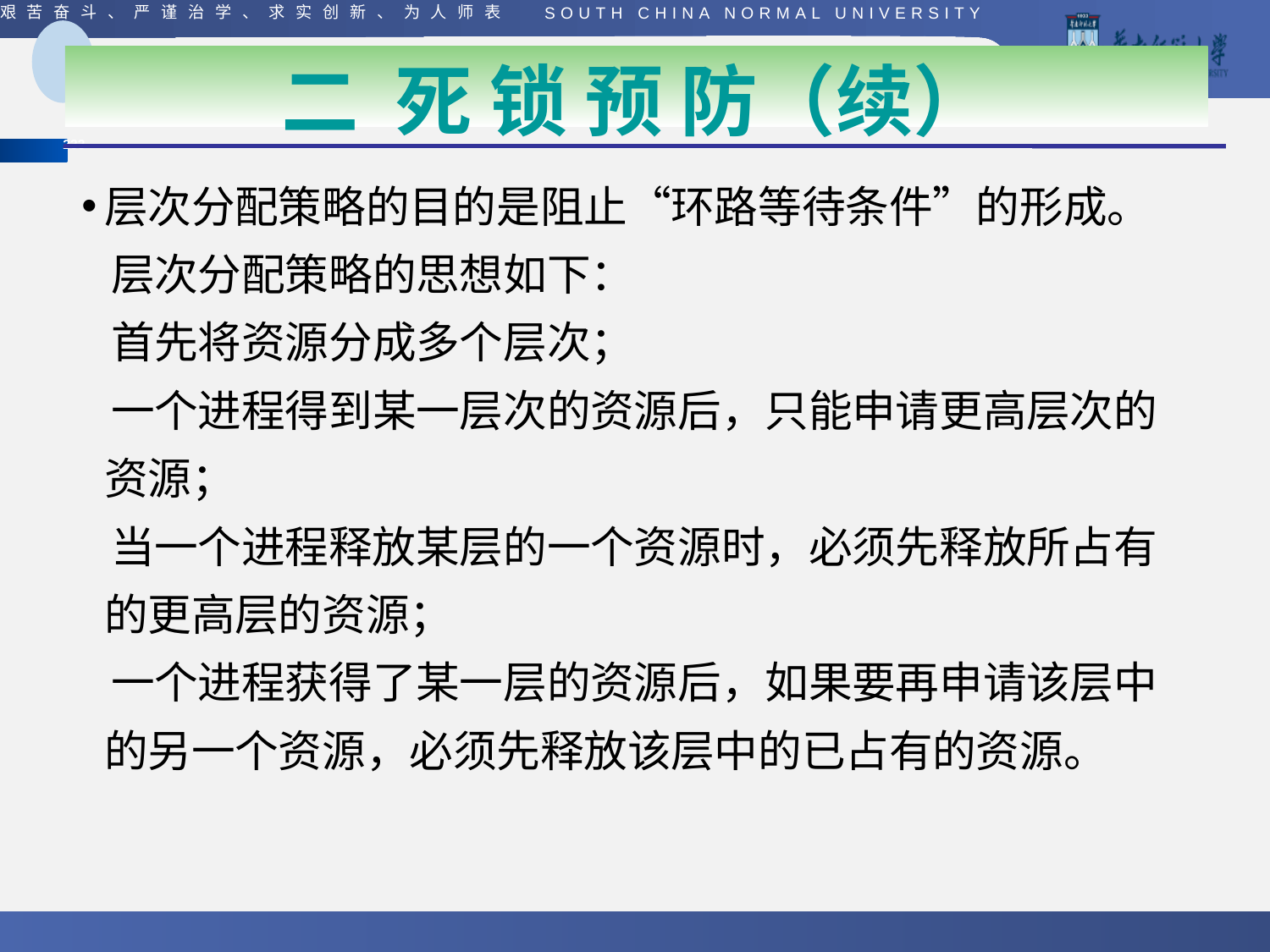

#
二  死 锁 预 防（续）
层次分配策略的目的是阻止“环路等待条件”的形成。
  层次分配策略的思想如下：
  首先将资源分成多个层次；
  一个进程得到某一层次的资源后，只能申请更高层次的资源；
  当一个进程释放某层的一个资源时，必须先释放所占有的更高层的资源；
  一个进程获得了某一层的资源后，如果要再申请该层中的另一个资源，必须先释放该层中的已占有的资源。

233